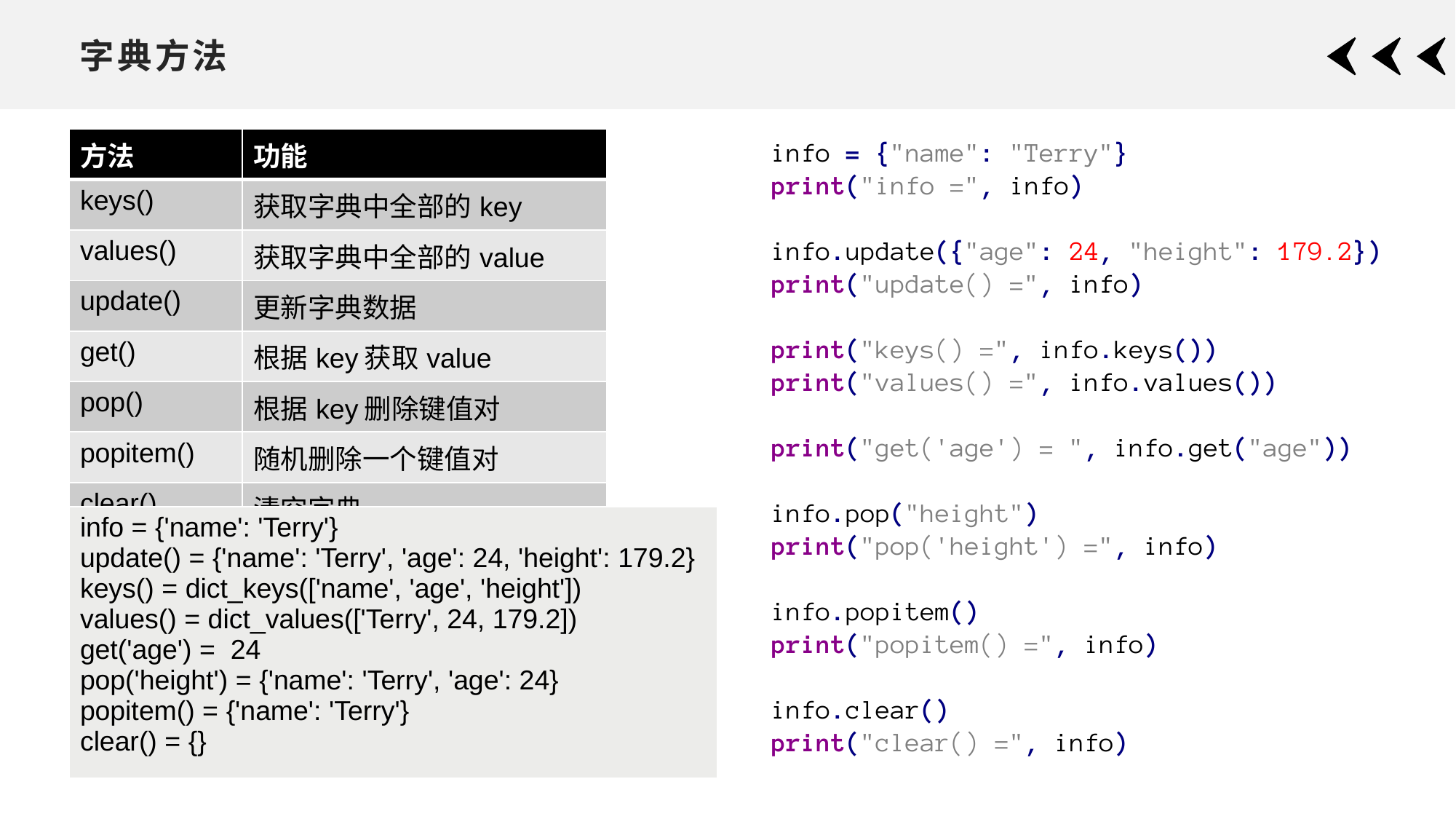

# 字典方法
| 方法 | 功能 |
| --- | --- |
| keys() | 获取字典中全部的key |
| values() | 获取字典中全部的value |
| update() | 更新字典数据 |
| get() | 根据key获取value |
| pop() | 根据key删除键值对 |
| popitem() | 随机删除一个键值对 |
| clear() | 清空字典 |
info = {"name": "Terry"}
print("info =", info)

info.update({"age": 24, "height": 179.2})
print("update() =", info)

print("keys() =", info.keys())
print("values() =", info.values())

print("get('age') = ", info.get("age"))

info.pop("height")
print("pop('height') =", info)

info.popitem()
print("popitem() =", info)

info.clear()
print("clear() =", info)
| info = {'name': 'Terry'} update() = {'name': 'Terry', 'age': 24, 'height': 179.2} keys() = dict\_keys(['name', 'age', 'height']) values() = dict\_values(['Terry', 24, 179.2]) get('age') =  24 pop('height') = {'name': 'Terry', 'age': 24} popitem() = {'name': 'Terry'} clear() = {} |
| --- |